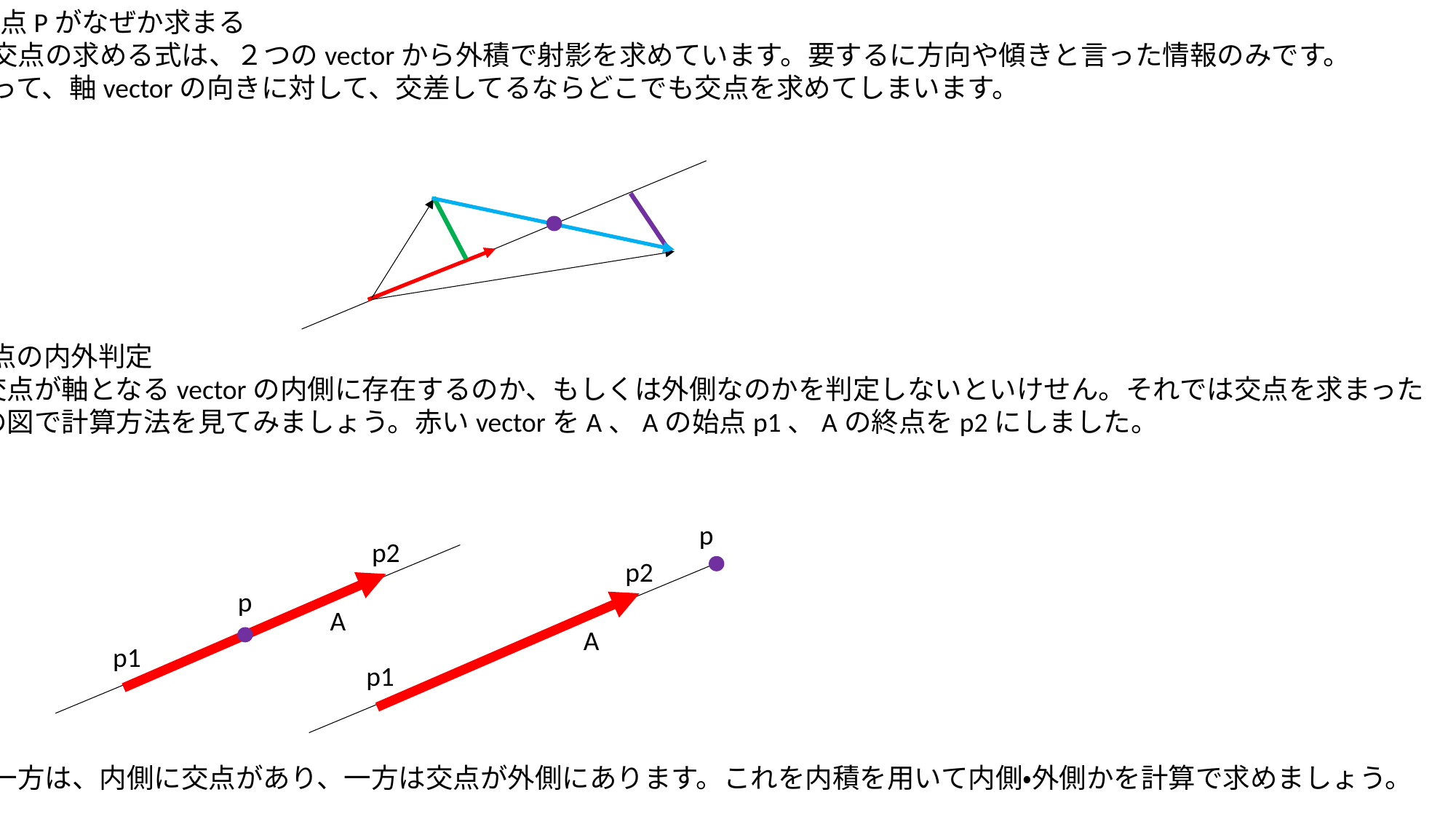

・交点Pがなぜか求まる
　交点の求める式は、２つのvectorから外積で射影を求めています。要するに方向や傾きと言った情報のみです。
よって、軸vectorの向きに対して、交差してるならどこでも交点を求めてしまいます。

・交点の内外判定
　交点が軸となるvectorの内側に存在するのか、もしくは外側なのかを判定しないといけせん。それでは交点を求まった
下の図で計算方法を見てみましょう。赤いvectorをA、Aの始点p1、Aの終点をp2にしました。
p
p2
p2

p
A
A

p1
p1
一方は、内側に交点があり、一方は交点が外側にあります。これを内積を用いて内側・外側かを計算で求めましょう。